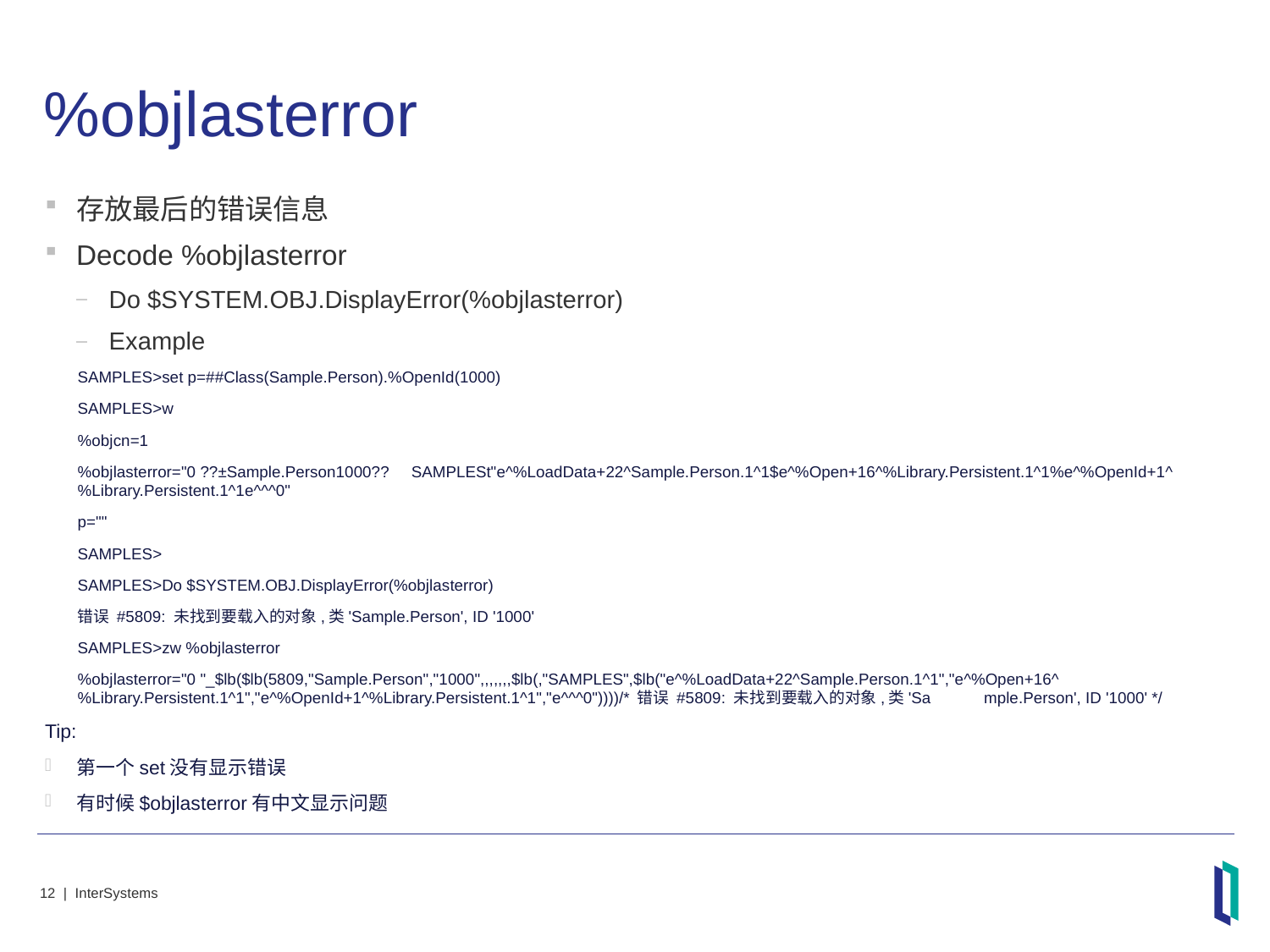

# %objlasterror
存放最后的错误信息
Decode %objlasterror
Do $SYSTEM.OBJ.DisplayError(%objlasterror)
Example
SAMPLES>set p=##Class(Sample.Person).%OpenId(1000)
SAMPLES>w
%objcn=1
%objlasterror="0 ??±Sample.Person1000??     SAMPLESt"e^%LoadData+22^Sample.Person.1^1$e^%Open+16^%Library.Persistent.1^1%e^%OpenId+1^%Library.Persistent.1^1e^^^0"
p=""
SAMPLES>
SAMPLES>Do $SYSTEM.OBJ.DisplayError(%objlasterror)
错误 #5809: 未找到要载入的对象,类'Sample.Person', ID '1000'
SAMPLES>zw %objlasterror
%objlasterror="0 "_$lb($lb(5809,"Sample.Person","1000",,,,,,,$lb(,"SAMPLES",$lb("e^%LoadData+22^Sample.Person.1^1","e^%Open+16^%Library.Persistent.1^1","e^%OpenId+1^%Library.Persistent.1^1","e^^^0"))))/* 错误 #5809: 未找到要载入的对象,类'Sa            mple.Person', ID '1000' */
Tip:
第一个set没有显示错误
有时候$objlasterror有中文显示问题